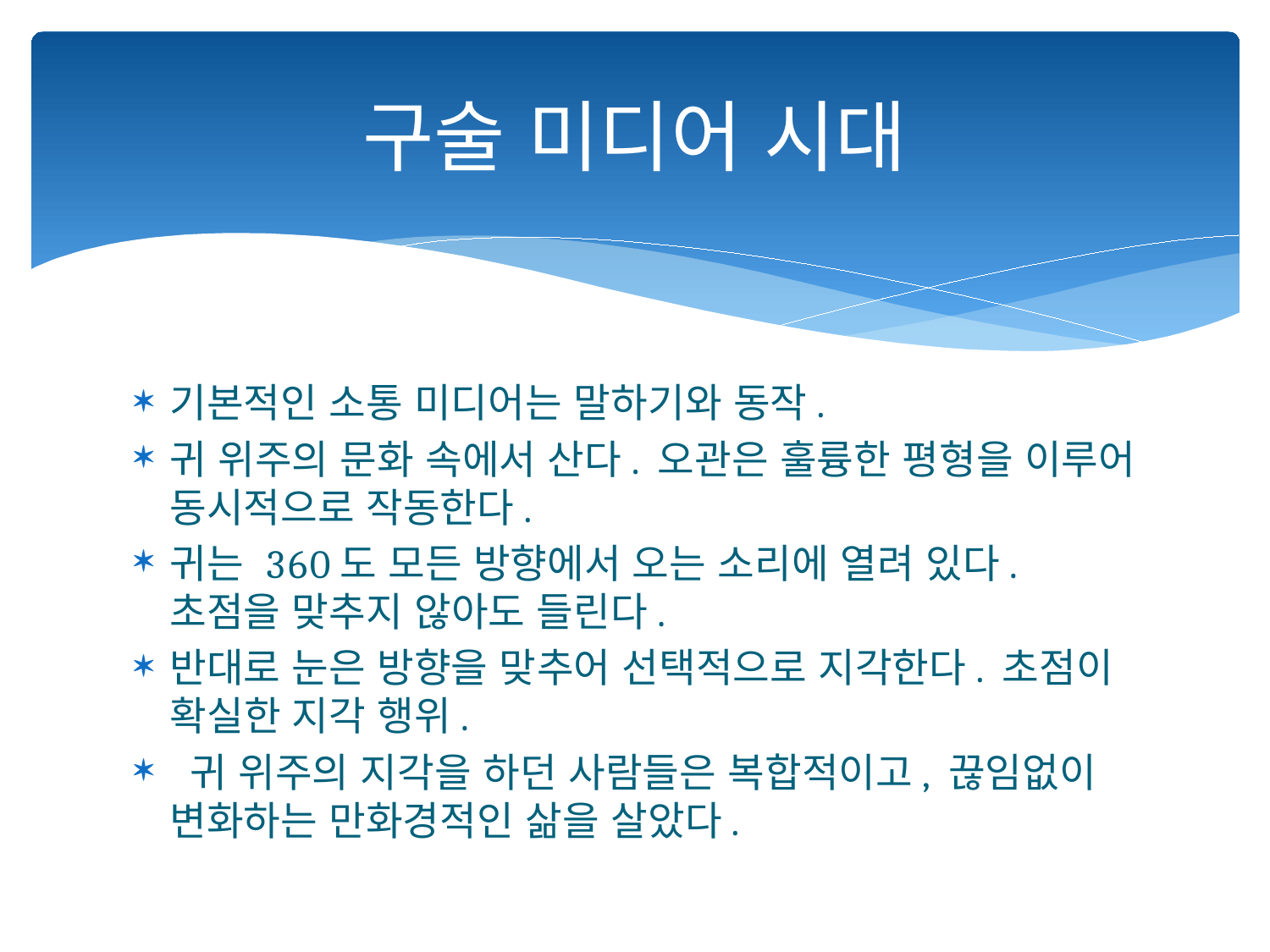

# 구술 미디어 시대
기본적인 소통 미디어는 말하기와 동작.
귀 위주의 문화 속에서 산다. 오관은 훌륭한 평형을 이루어 동시적으로 작동한다.
귀는 360도 모든 방향에서 오는 소리에 열려 있다. 초점을 맞추지 않아도 들린다.
반대로 눈은 방향을 맞추어 선택적으로 지각한다. 초점이 확실한 지각 행위.
 귀 위주의 지각을 하던 사람들은 복합적이고, 끊임없이 변화하는 만화경적인 삶을 살았다.